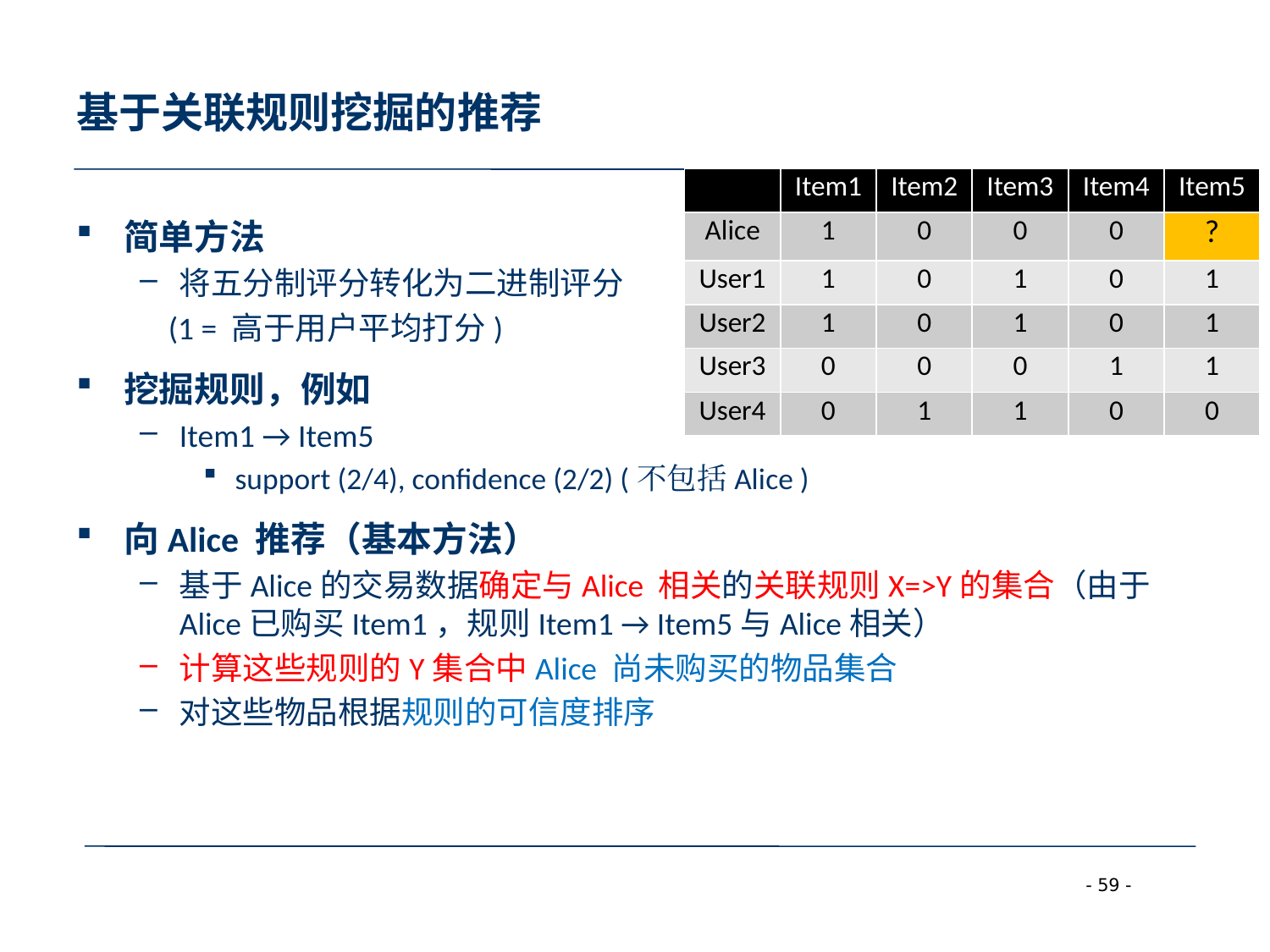

# 基于关联规则挖掘的推荐
|  | Item1 | Item2 | Item3 | Item4 | Item5 |
| --- | --- | --- | --- | --- | --- |
| Alice | 1 | 0 | 0 | 0 | ? |
| User1 | 1 | 0 | 1 | 0 | 1 |
| User2 | 1 | 0 | 1 | 0 | 1 |
| User3 | 0 | 0 | 0 | 1 | 1 |
| User4 | 0 | 1 | 1 | 0 | 0 |
简单方法
将五分制评分转化为二进制评分
    (1 = 高于用户平均打分)
挖掘规则，例如
Item1 → Item5
support (2/4), confidence (2/2) (不包括Alice )
向Alice 推荐（基本方法）
基于Alice的交易数据确定与Alice 相关的关联规则X=>Y的集合（由于Alice已购买Item1，规则Item1 → Item5与Alice相关）
计算这些规则的Y集合中Alice 尚未购买的物品集合
对这些物品根据规则的可信度排序